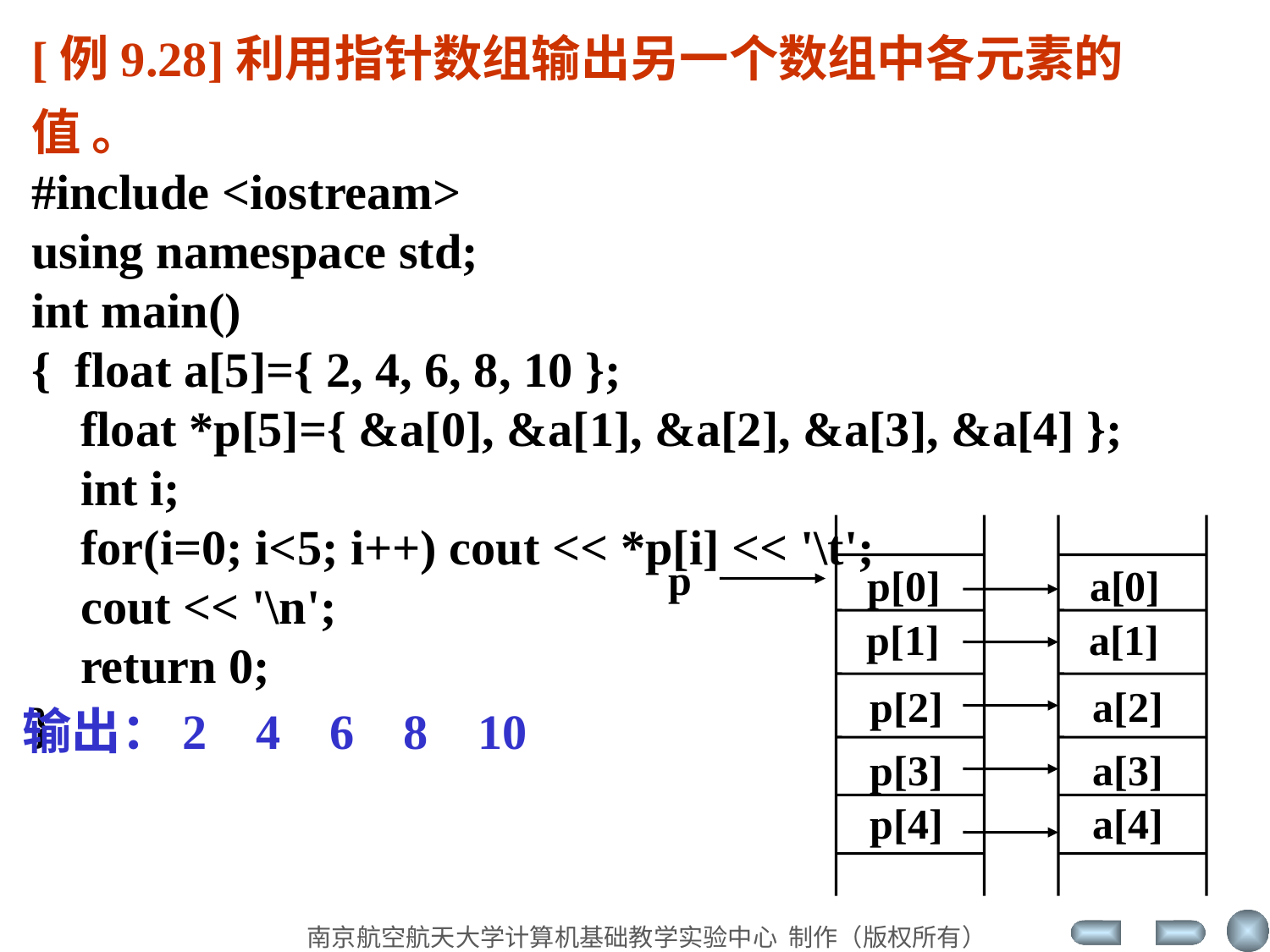

[例9.28]利用指针数组输出另一个数组中各元素的值 。
#include <iostream>
using namespace std;
int main()
{  float a[5]={ 2, 4, 6, 8, 10 };
    float *p[5]={ &a[0], &a[1], &a[2], &a[3], &a[4] };
    int i;
    for(i=0; i<5; i++) cout << *p[i] << '\t';
    cout << '\n';
    return 0;
}

p[0]

p[1]

p[2]

p[3]
p[4]

a[0]

a[1]

a[2]

a[3]
a[4]

p

输出：2    4    6    8    10